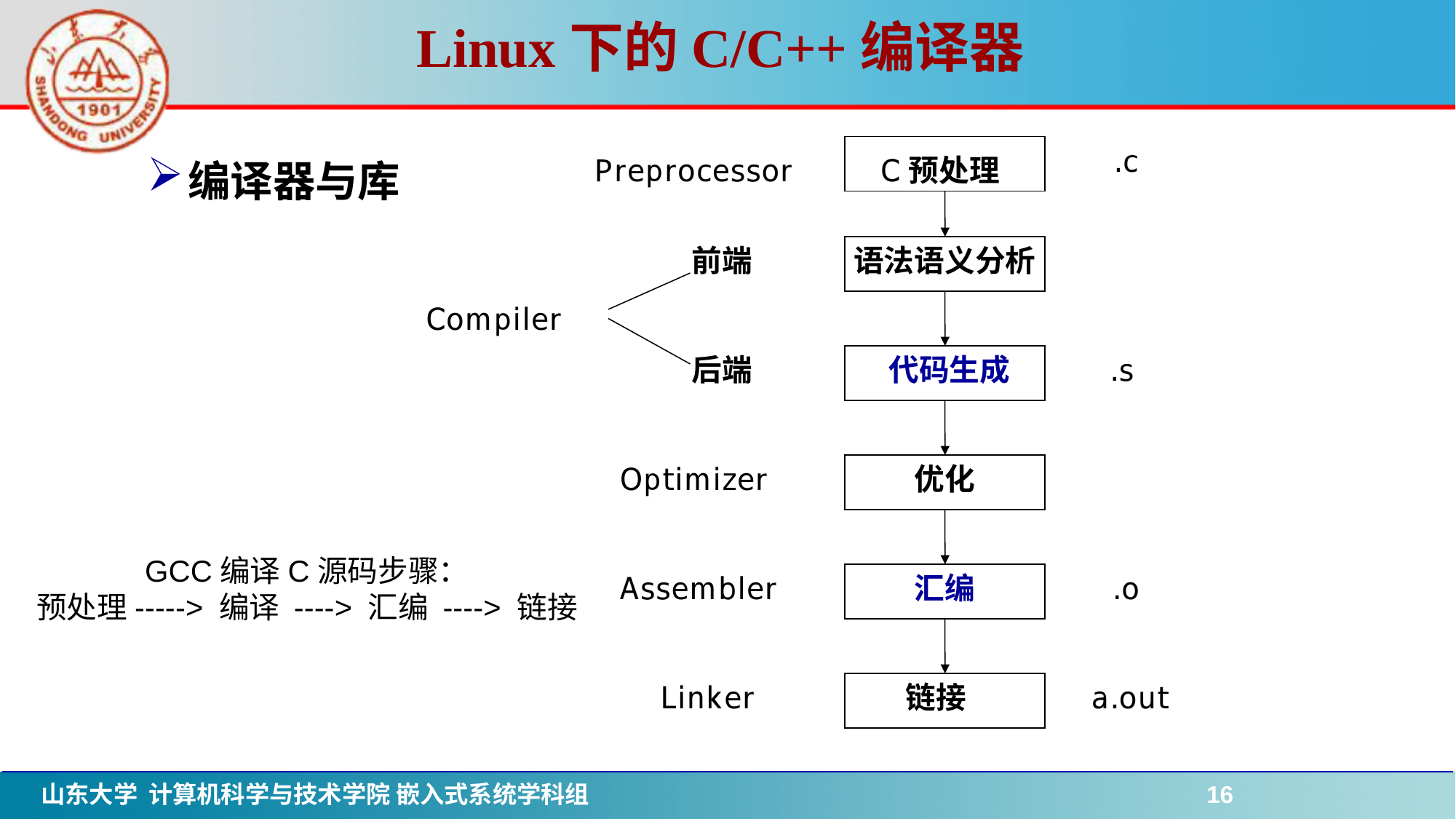

# Linux下的C/C++编译器

.c
Preprocessor
C预处理
编译器与库

前端
语法语义分析

Compiler

后端

代码生成
.s

Optimizer

优化

GCC编译C源码步骤：
预处理-----> 编译 ----> 汇编 ----> 链接
Assembler

汇编
.o

Linker

链接
a.out